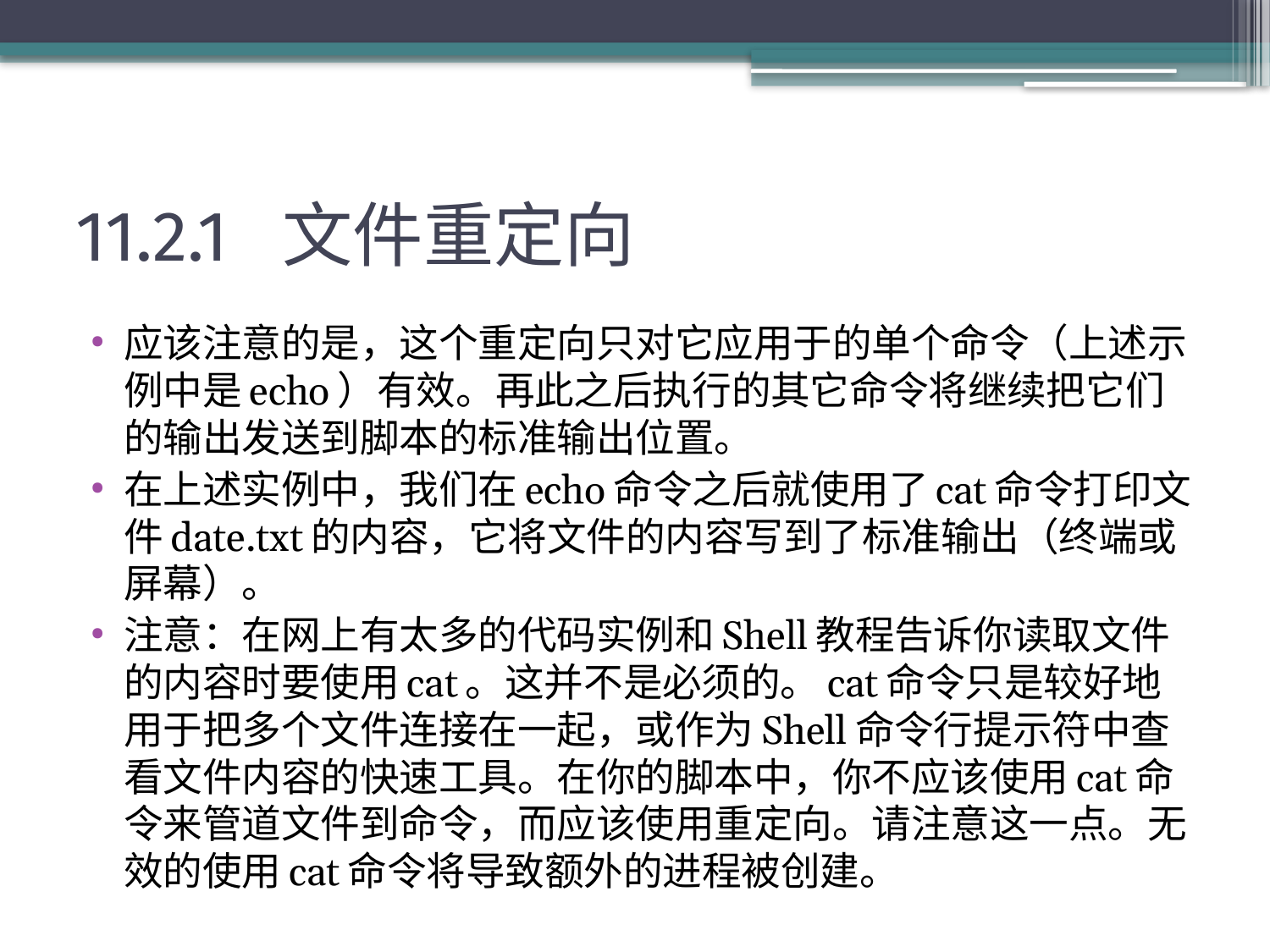

# 11.2.1  文件重定向
应该注意的是，这个重定向只对它应用于的单个命令（上述示例中是echo）有效。再此之后执行的其它命令将继续把它们的输出发送到脚本的标准输出位置。
在上述实例中，我们在echo命令之后就使用了cat命令打印文件date.txt的内容，它将文件的内容写到了标准输出（终端或屏幕）。
注意：在网上有太多的代码实例和Shell教程告诉你读取文件的内容时要使用cat。这并不是必须的。cat命令只是较好地用于把多个文件连接在一起，或作为Shell命令行提示符中查看文件内容的快速工具。在你的脚本中，你不应该使用cat命令来管道文件到命令，而应该使用重定向。请注意这一点。无效的使用cat命令将导致额外的进程被创建。